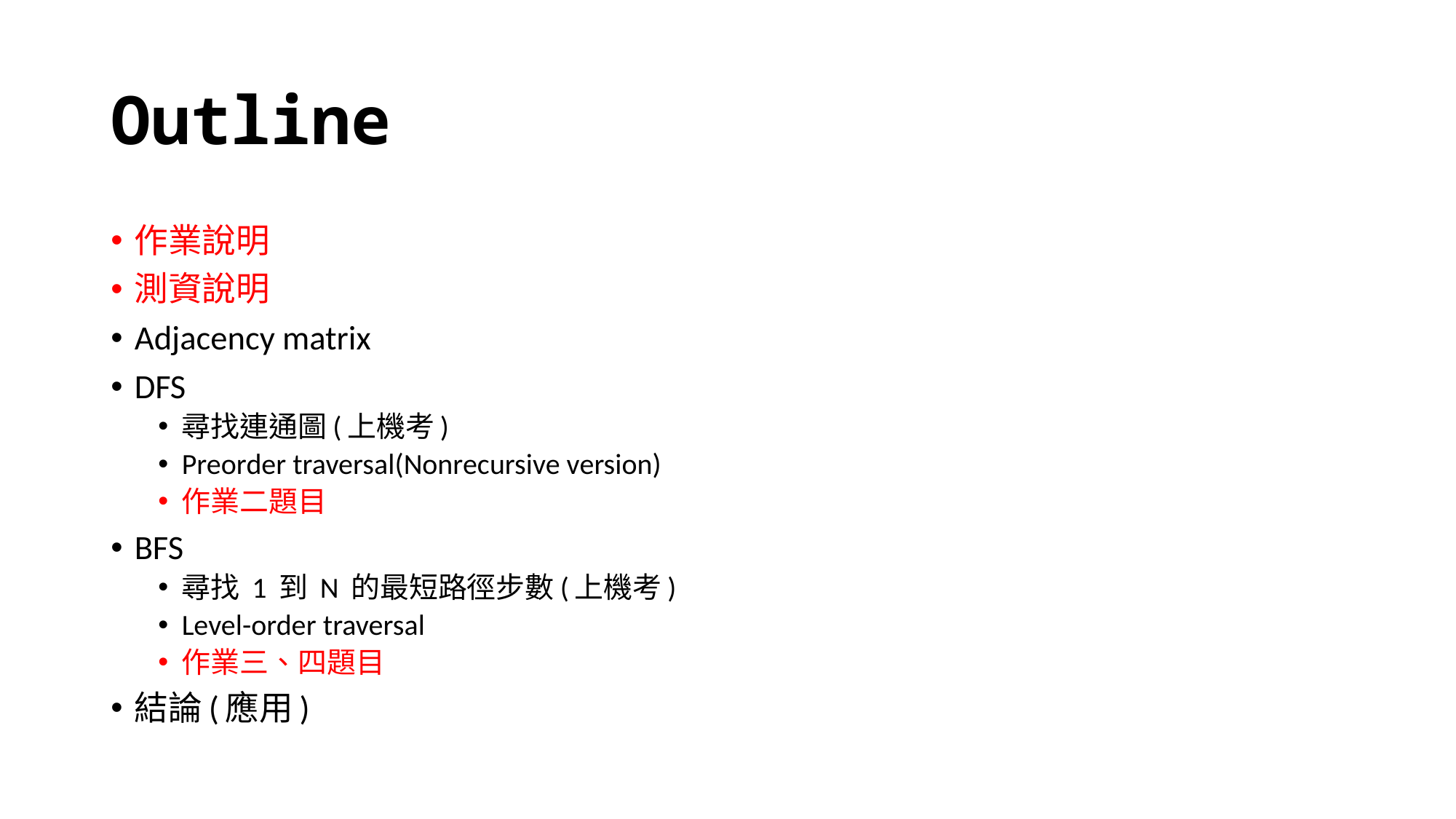

# Outline
作業說明
測資說明
Adjacency matrix
DFS
尋找連通圖(上機考)
Preorder traversal(Nonrecursive version)
作業二題目
BFS
尋找 1 到 N 的最短路徑步數(上機考)
Level-order traversal
作業三、四題目
結論(應用)